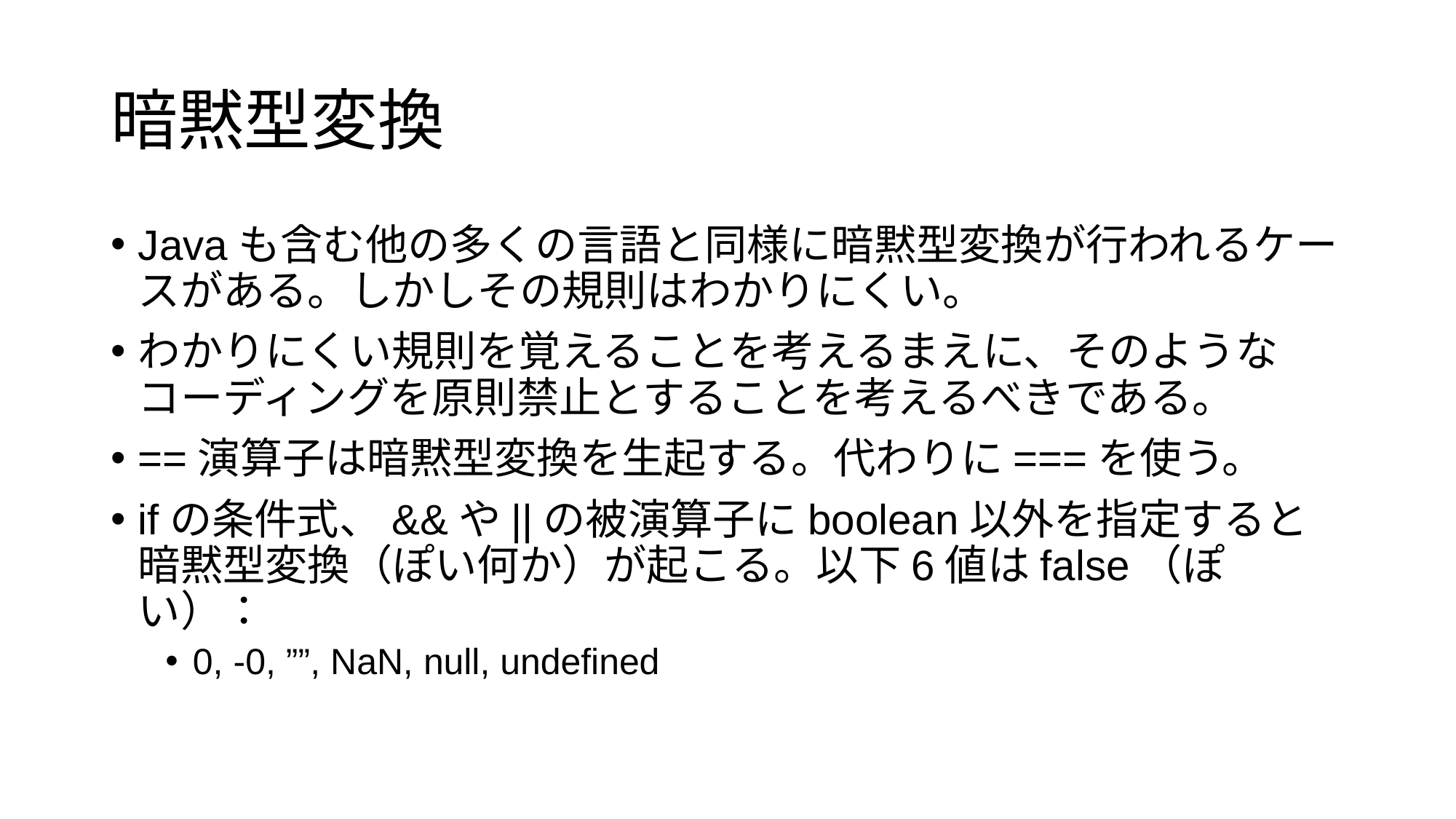

# 暗黙型変換
Javaも含む他の多くの言語と同様に暗黙型変換が行われるケースがある。しかしその規則はわかりにくい。
わかりにくい規則を覚えることを考えるまえに、そのようなコーディングを原則禁止とすることを考えるべきである。
==演算子は暗黙型変換を生起する。代わりに===を使う。
ifの条件式、&&や||の被演算子にboolean以外を指定すると暗黙型変換（ぽい何か）が起こる。以下6値はfalse（ぽい）：
0, -0, ””, NaN, null, undefined